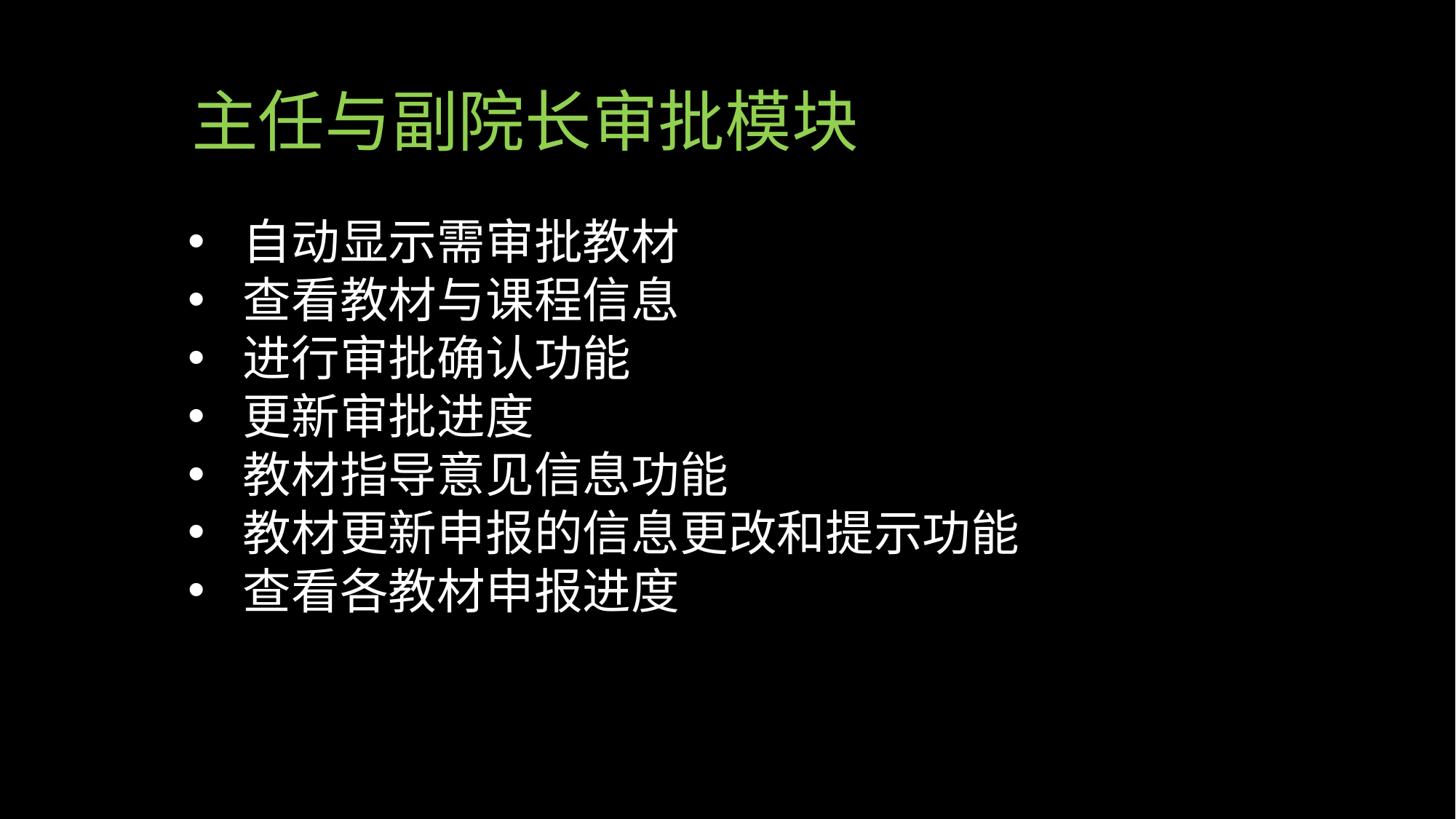

主任与副院长审批模块
自动显示需审批教材
查看教材与课程信息
进行审批确认功能
更新审批进度
教材指导意见信息功能
教材更新申报的信息更改和提示功能
查看各教材申报进度